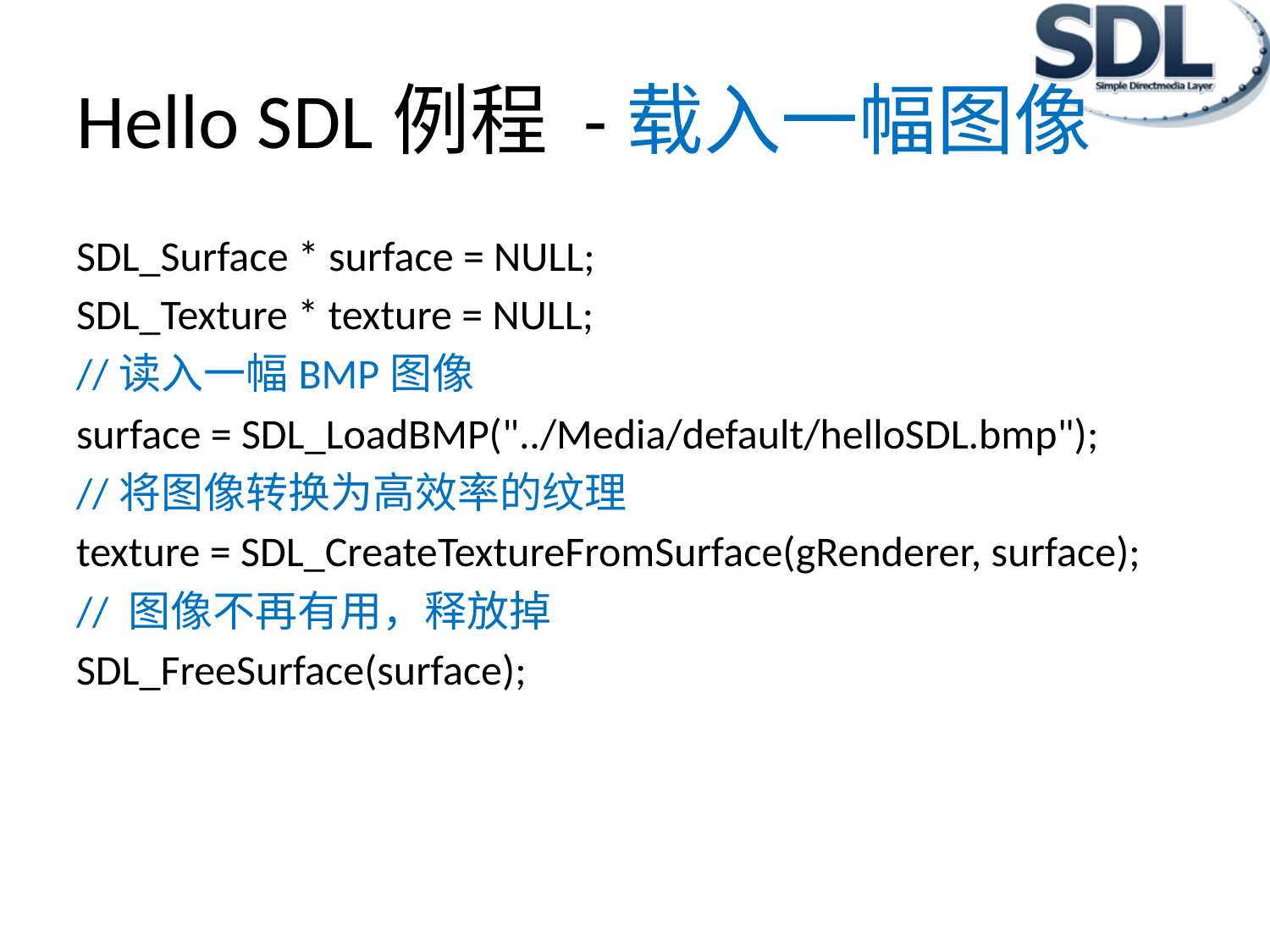

# Hello SDL例程 -载入一幅图像
SDL_Surface * surface = NULL;
SDL_Texture * texture = NULL;
//读入一幅BMP图像
surface = SDL_LoadBMP("../Media/default/helloSDL.bmp");
//将图像转换为高效率的纹理
texture = SDL_CreateTextureFromSurface(gRenderer, surface);
// 图像不再有用，释放掉
SDL_FreeSurface(surface);